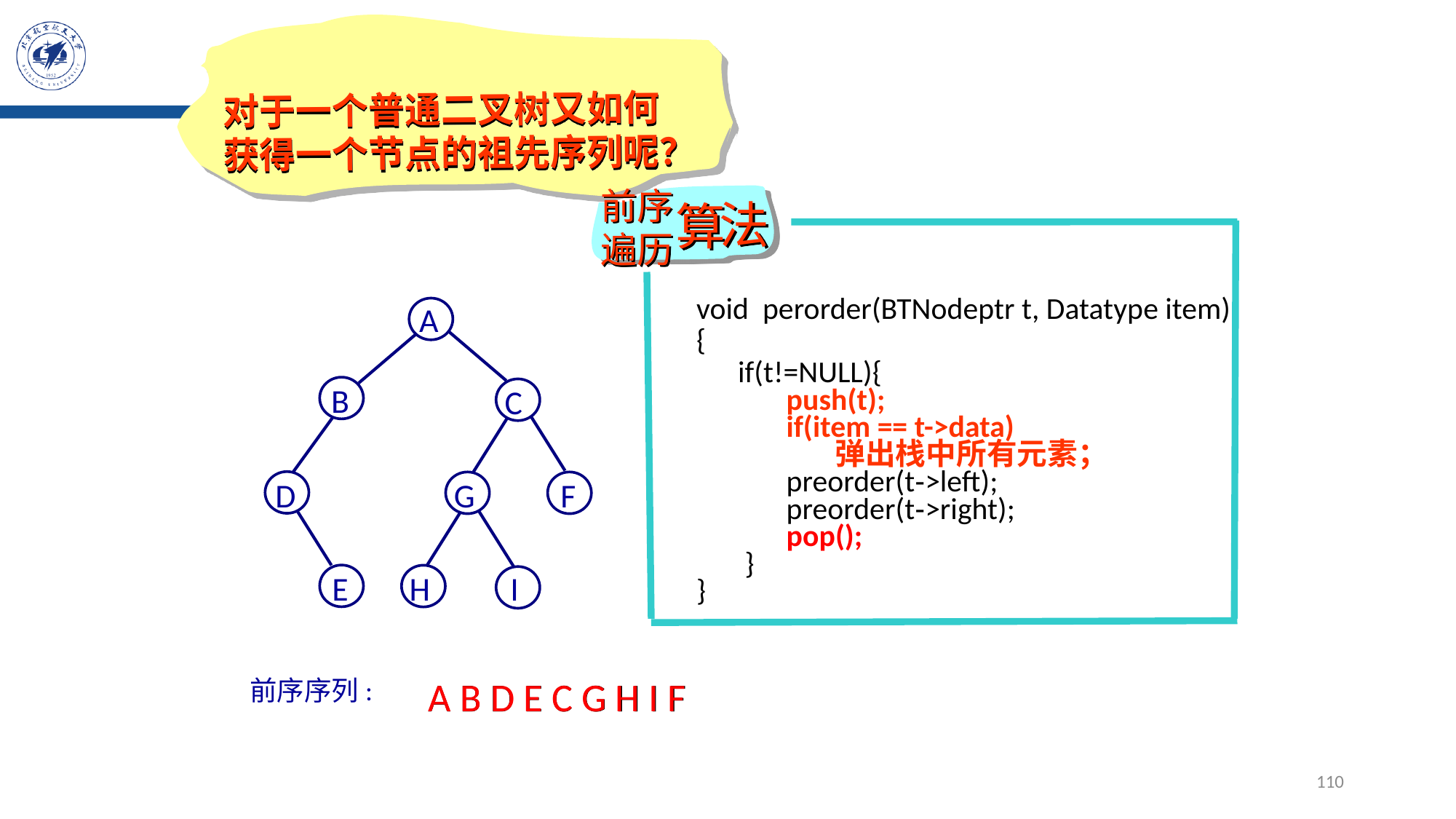

对于一个普通二叉树又如何获得一个节点的祖先序列呢？

前序遍历

法
算

void  perorder(BTNodeptr t, Datatype item)
{
      if(t!=NULL){
             push(t);
             if(item == t->data)
                   弹出栈中所有元素；
             preorder(t->left);
             preorder(t->right);
             pop();
       }
}

A

B
C

D
G
F

E
I
H

A B D E C G H I F
前序序列:
110